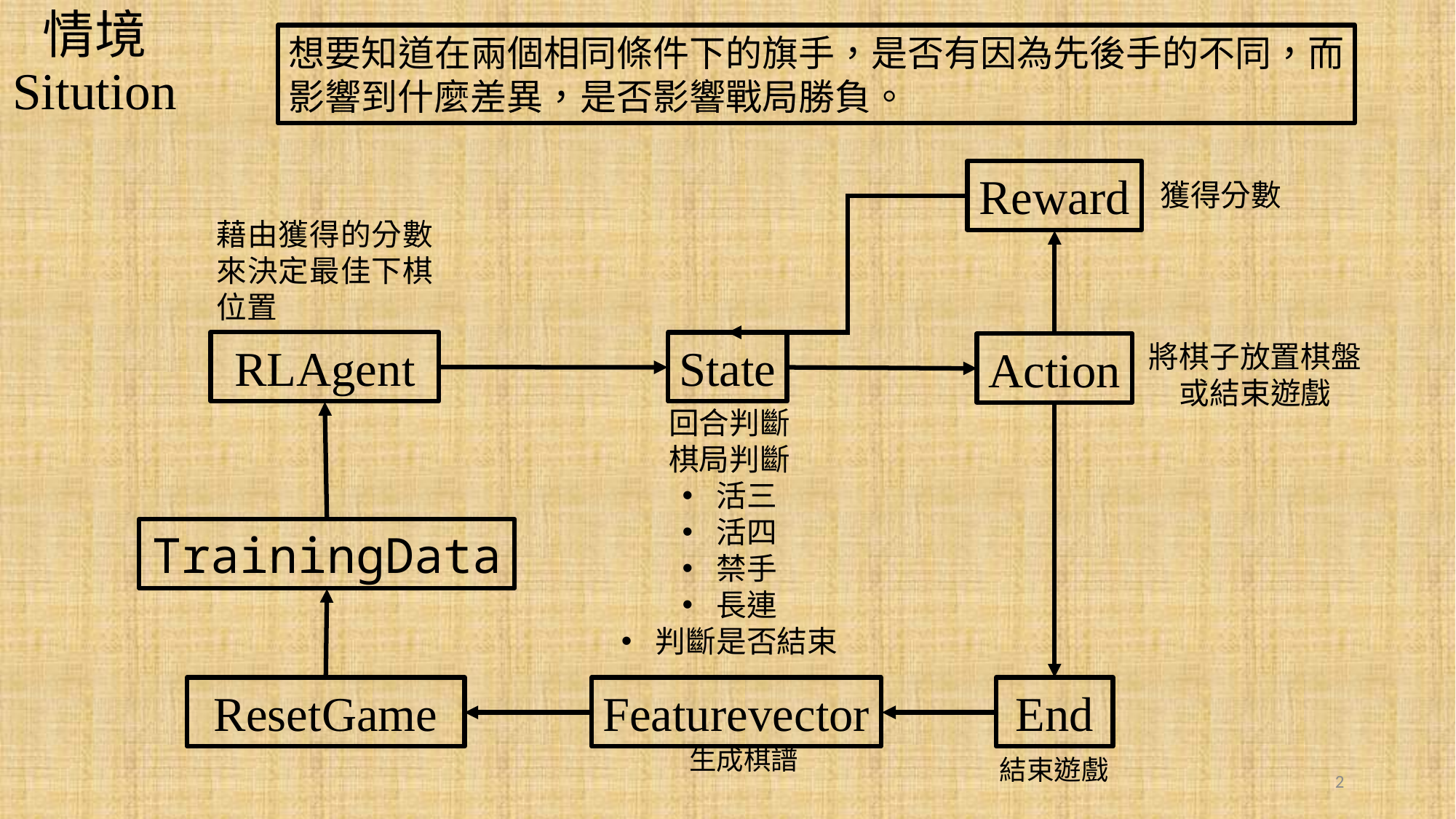

# 情境 Sitution
想要知道在兩個相同條件下的旗手，是否有因為先後手的不同，而影響到什麼差異，是否影響戰局勝負。
Reward
獲得分數
藉由獲得的分數來決定最佳下棋位置
RLAgent
將棋子放置棋盤
或結束遊戲
State
Action
回合判斷
棋局判斷
活三
活四
禁手
長連
判斷是否結束
TrainingData
End
ResetGame
Featurevector
生成棋譜
結束遊戲
2